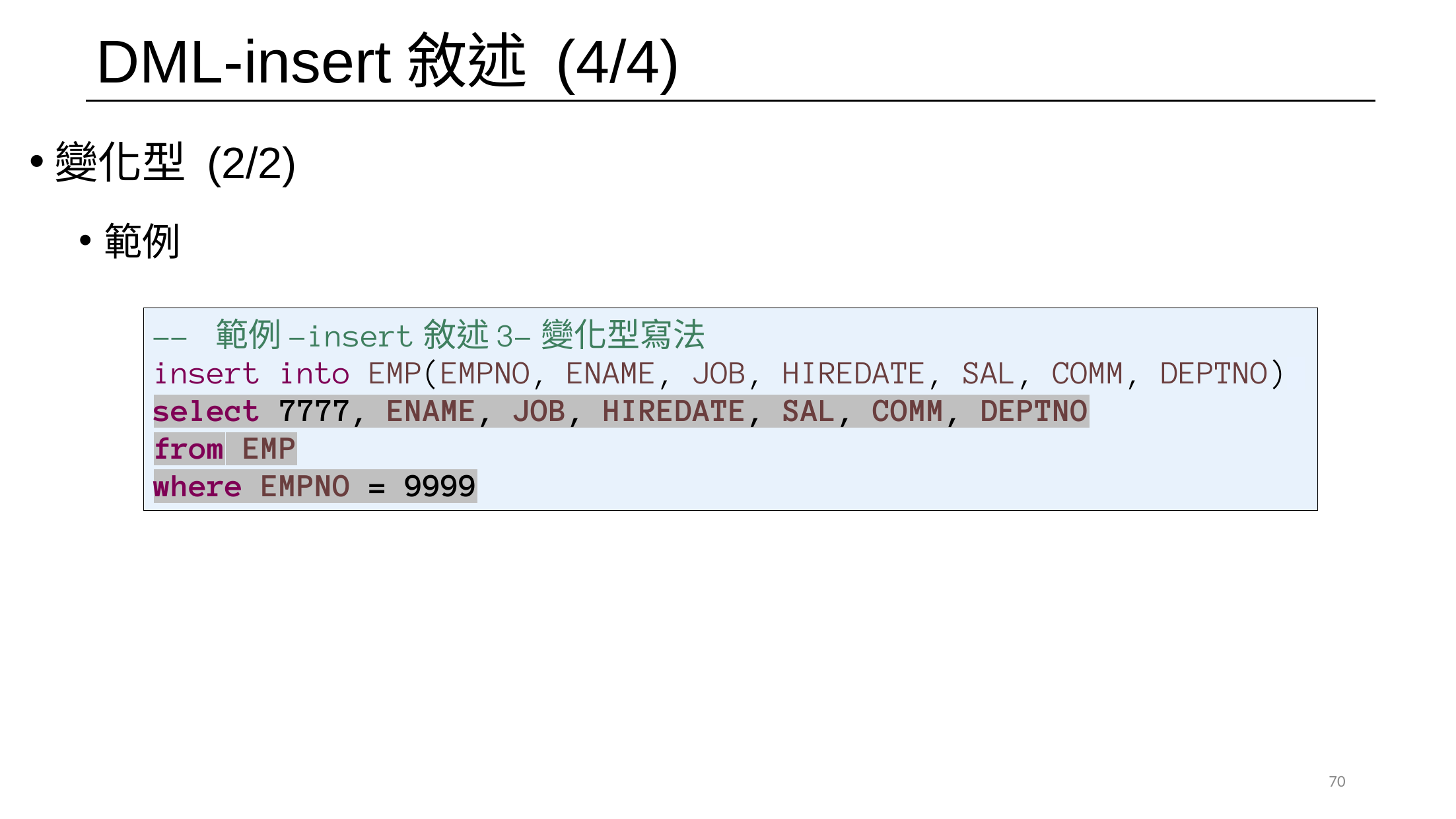

# DML-insert敘述 (4/4)
變化型 (2/2)
範例

-- 範例-insert敘述3-變化型寫法
insert into EMP(EMPNO, ENAME, JOB, HIREDATE, SAL, COMM, DEPTNO)
select 7777, ENAME, JOB, HIREDATE, SAL, COMM, DEPTNO
from EMP
where EMPNO = 9999
70